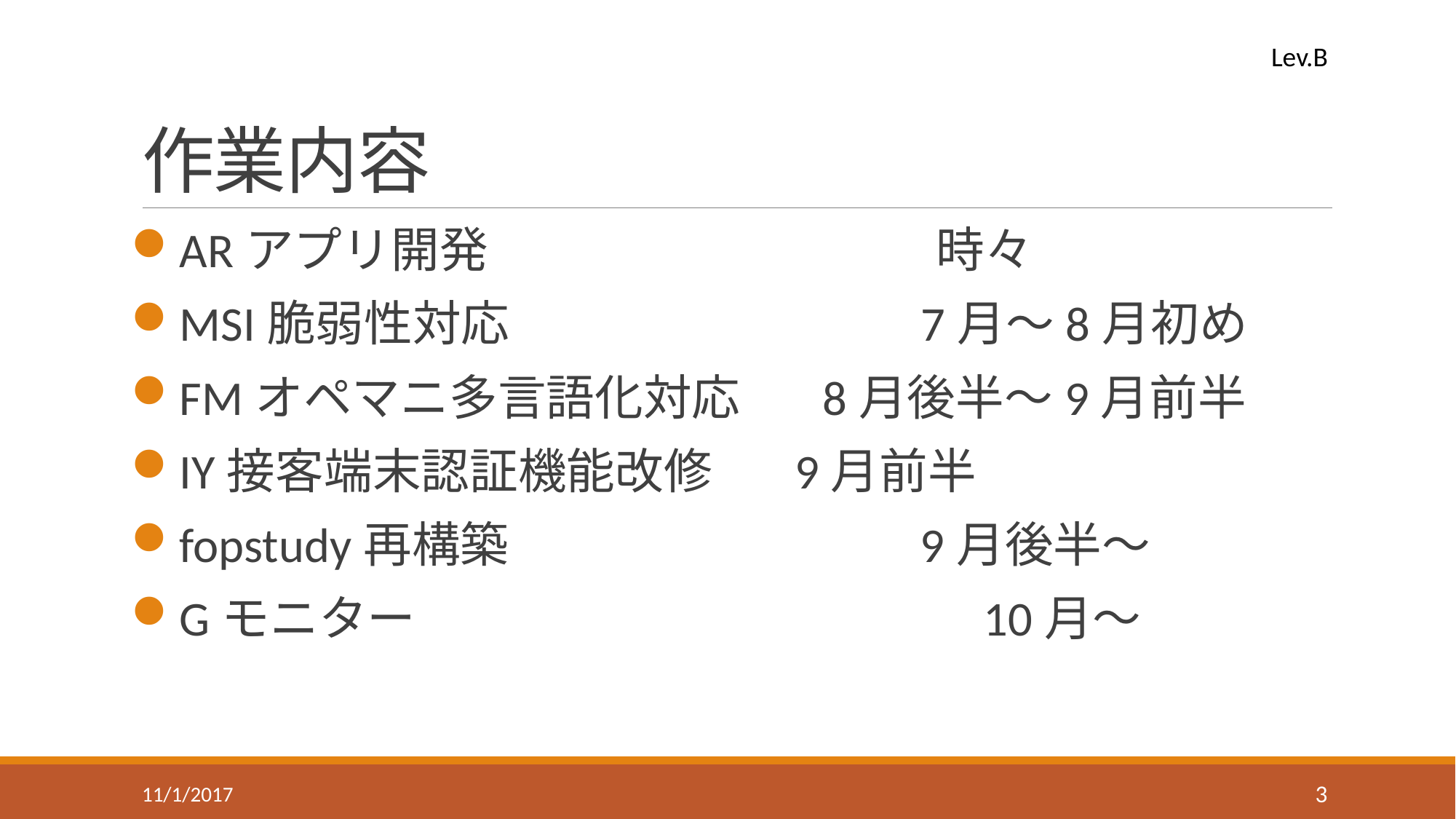

# 作業内容
ARアプリ開発　　　　　　　　　 時々
MSI脆弱性対応　　　　　　　　 7月～8月初め
FMオペマニ多言語化対応　  8月後半～9月前半
IY接客端末認証機能改修　  9月前半
fopstudy再構築　　　　　　　　 9月後半～
Gモニター　　　　　　　　　　　  10月～
11/1/2017
3